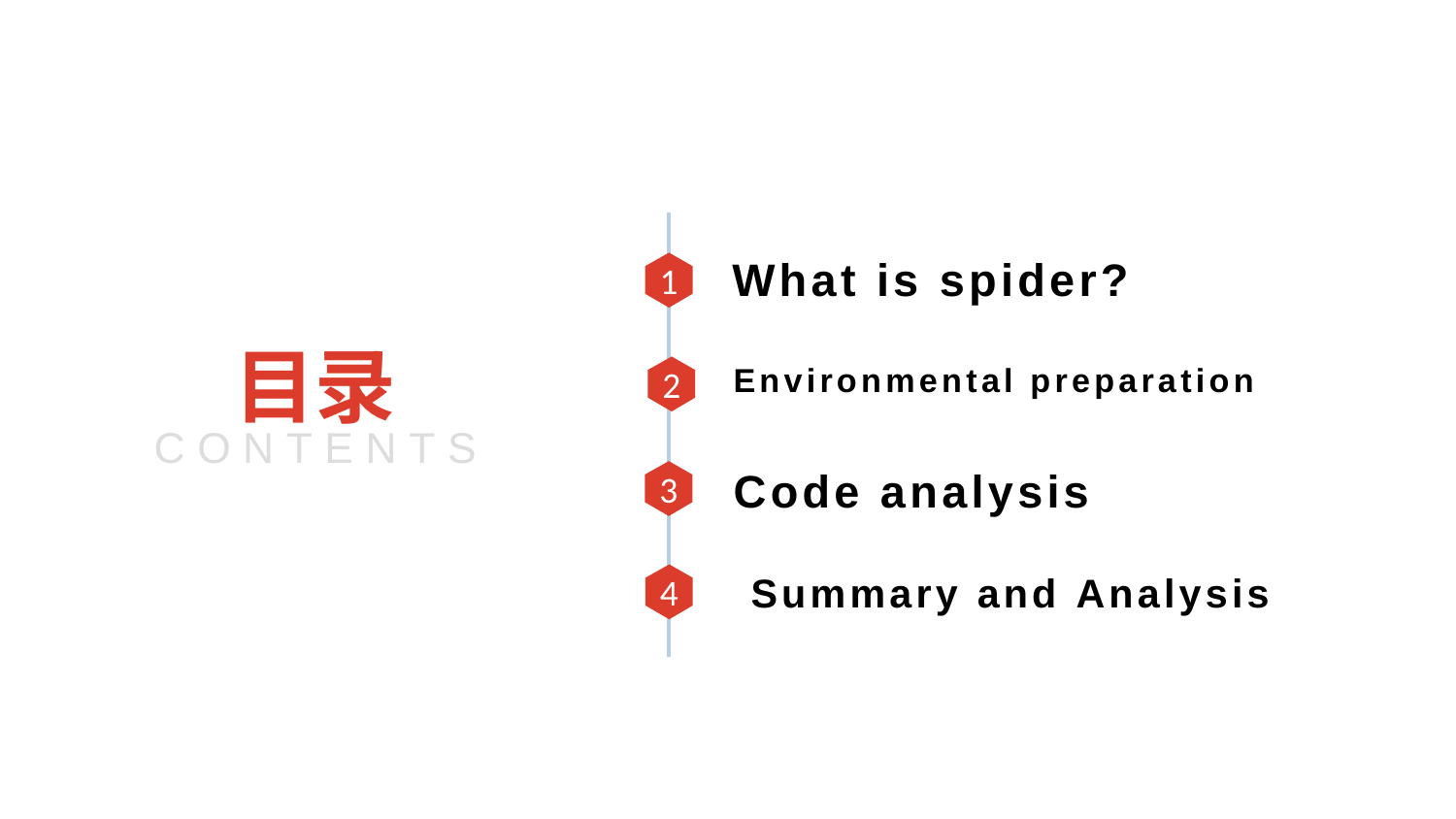

What is spider?
1
目录
Environmental preparation
2
CONTENTS
Code analysis
3
Summary and Analysis
4